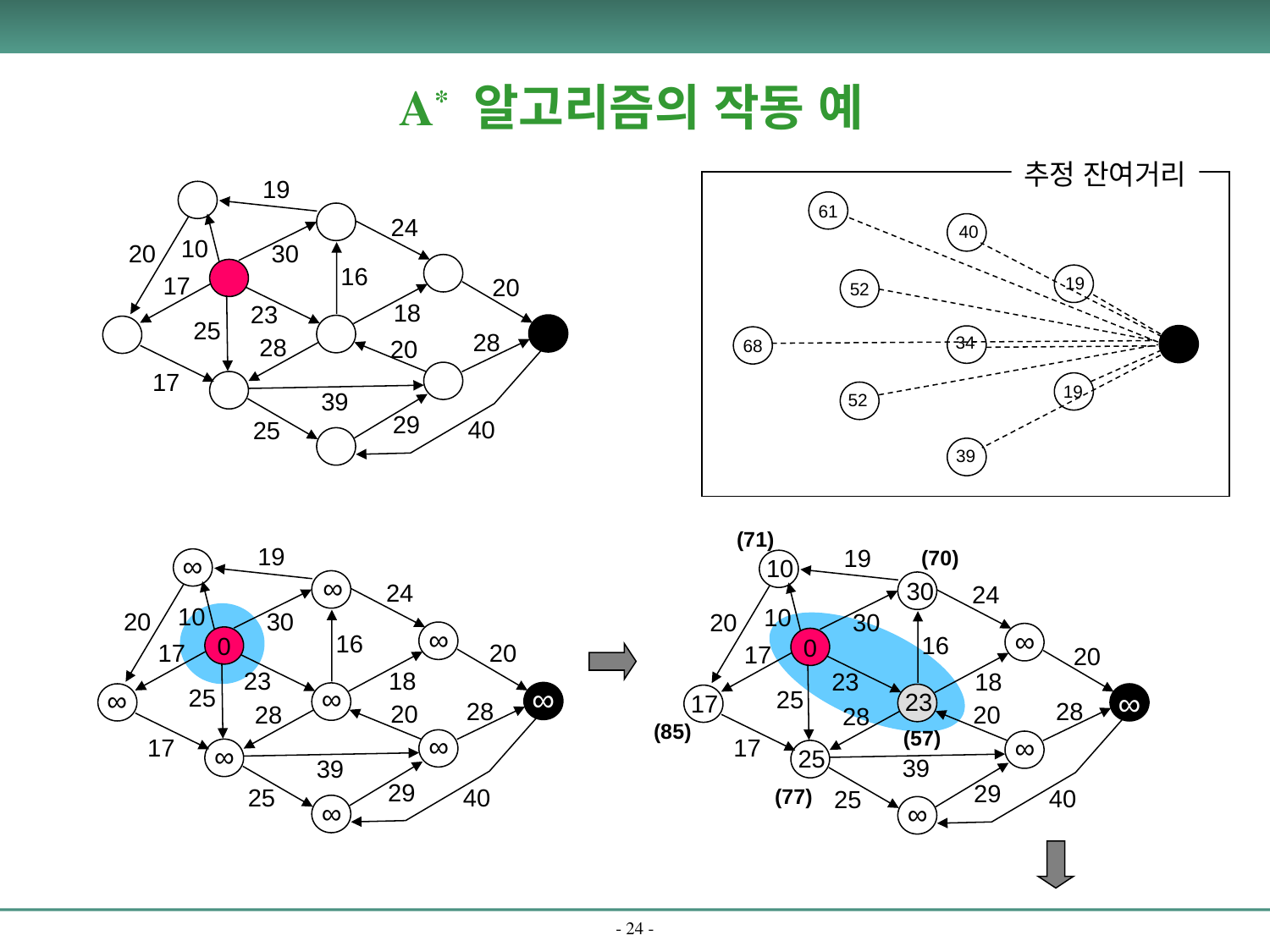

A* 알고리즘의 작동 예
추정 잔여거리
19

61

24

40

10
20
30

16

17

20
19
52

18
23

25

28

34
28

68
20

17

19
39

52

29
40
25

39
(71)
19
19
(70)
∞
10

∞
∞

30

24

24

10
10
∞
20
30
20
30

∞
∞

16

16
0
0
20
17
17
20

23
18
23
18

∞
∞
25
∞
25
23
17

∞

28
28
20
28
20
28

(85)

(57)

∞
∞
17
17

∞
25

39
39

29
29
40
25
(77)
40
25
∞
∞